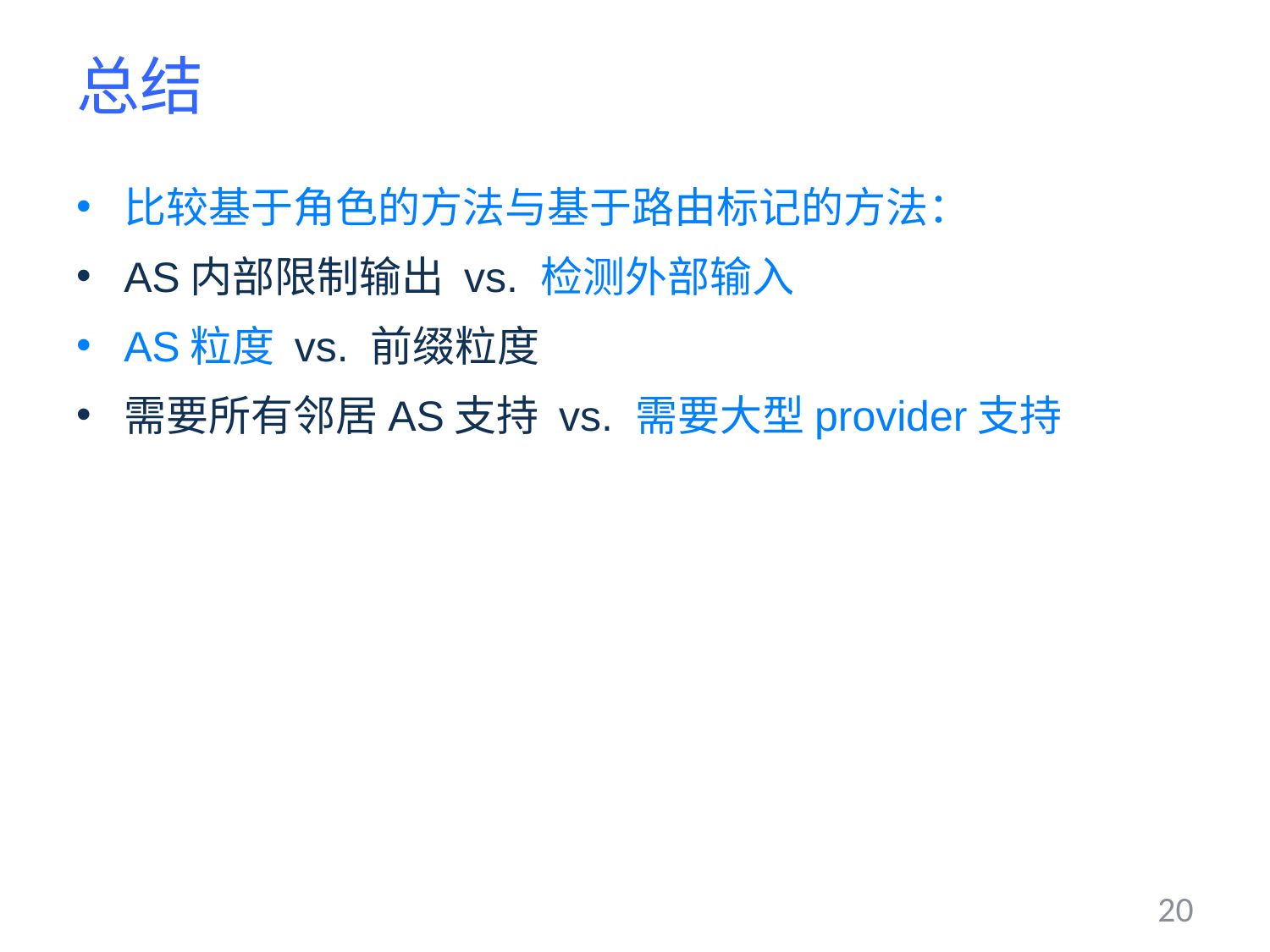

# 总结
比较基于角色的方法与基于路由标记的方法：
AS内部限制输出 vs. 检测外部输入
AS粒度 vs. 前缀粒度
需要所有邻居AS支持 vs. 需要大型provider支持

20